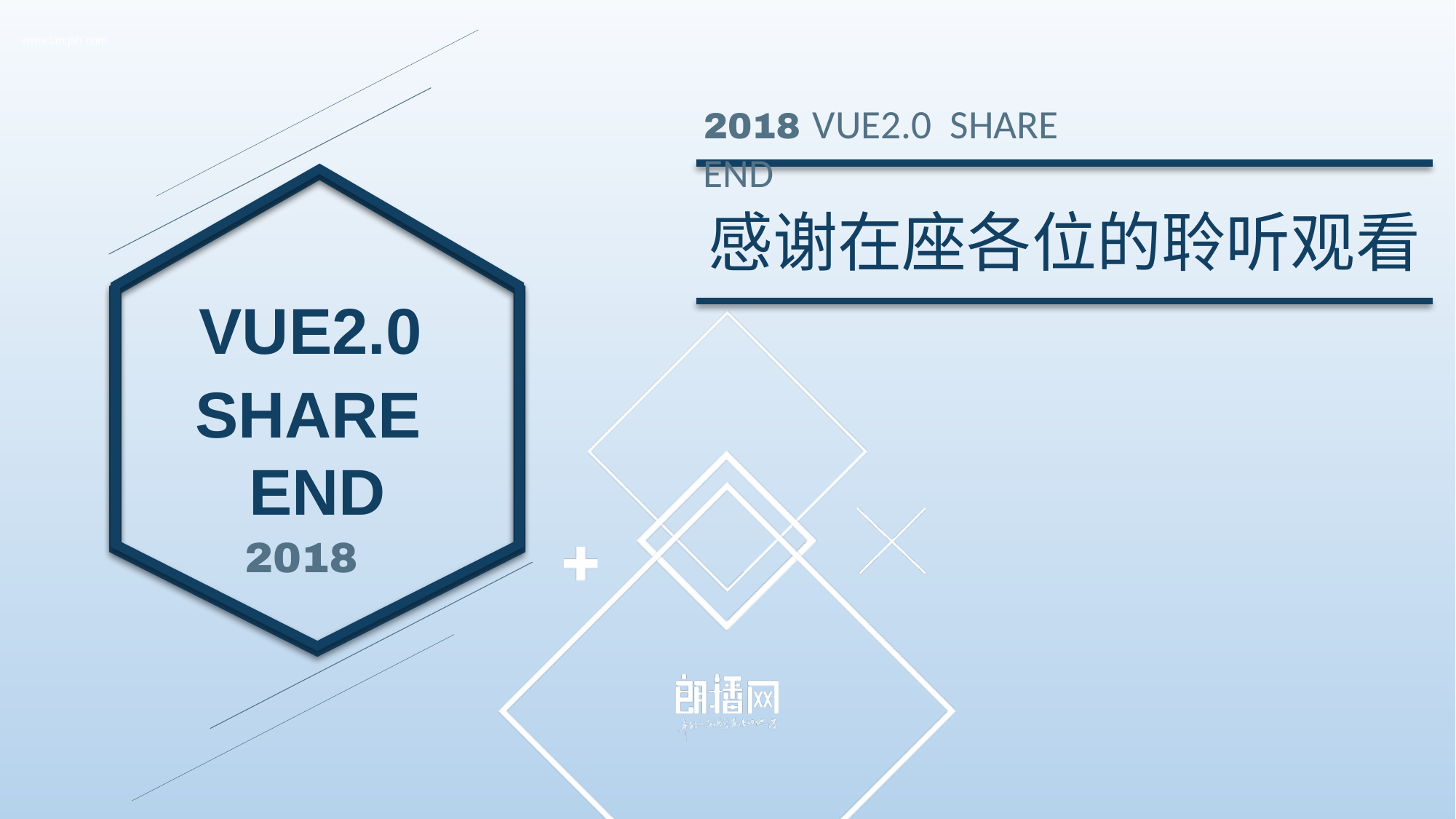

2018 VUE2.0  SHARE  END

感谢在座各位的聆听观看
VUE2.0
SHARE
   END
2018